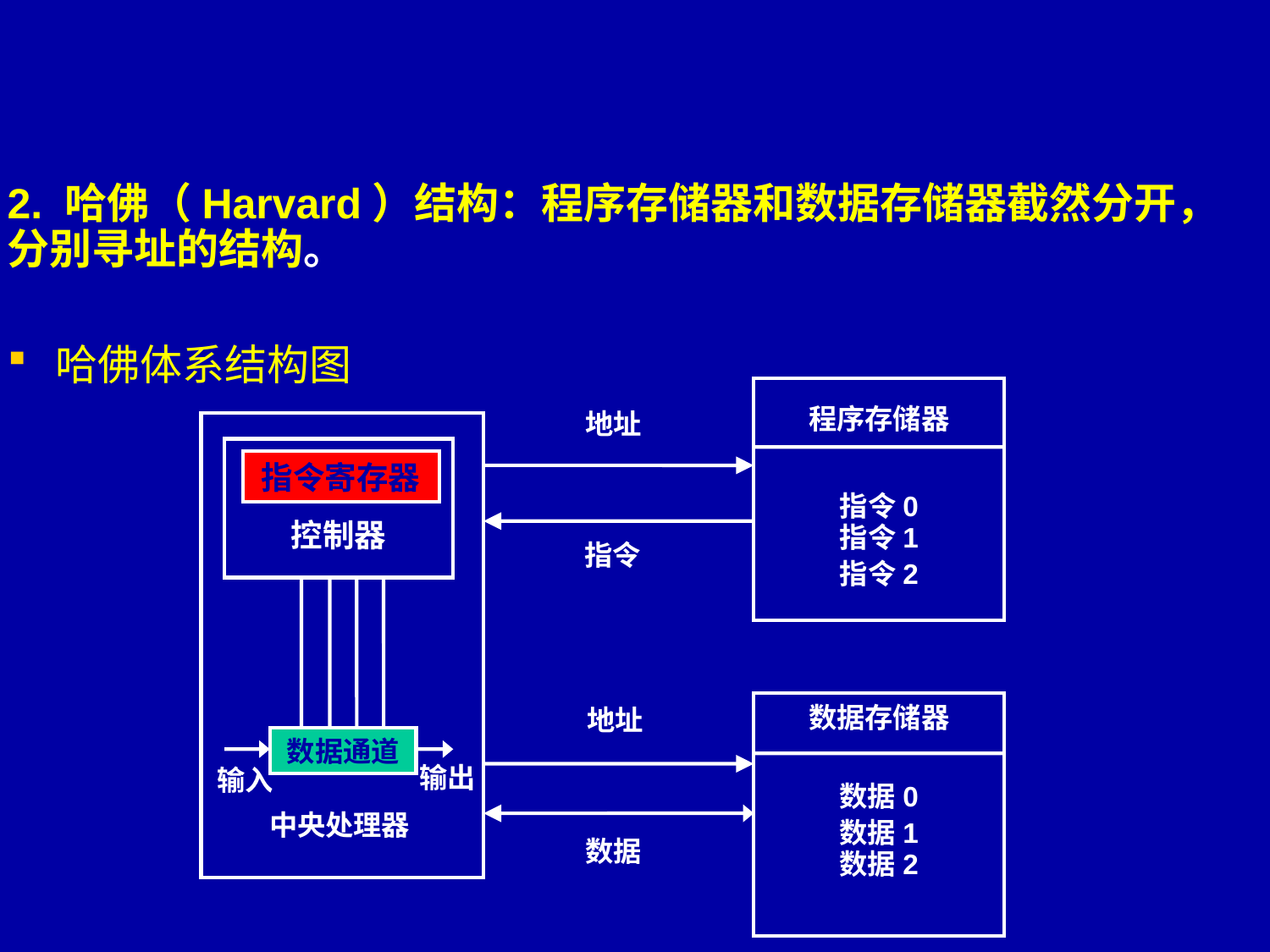

2. 哈佛（Harvard）结构：程序存储器和数据存储器截然分开，分别寻址的结构。

哈佛体系结构图

程序存储器
地址

指令寄存器

指令0
控制器
指令1

指令
指令2

数据存储器
地址
数据通道

输出
输入

数据0
中央处理器
数据1

数据
数据2